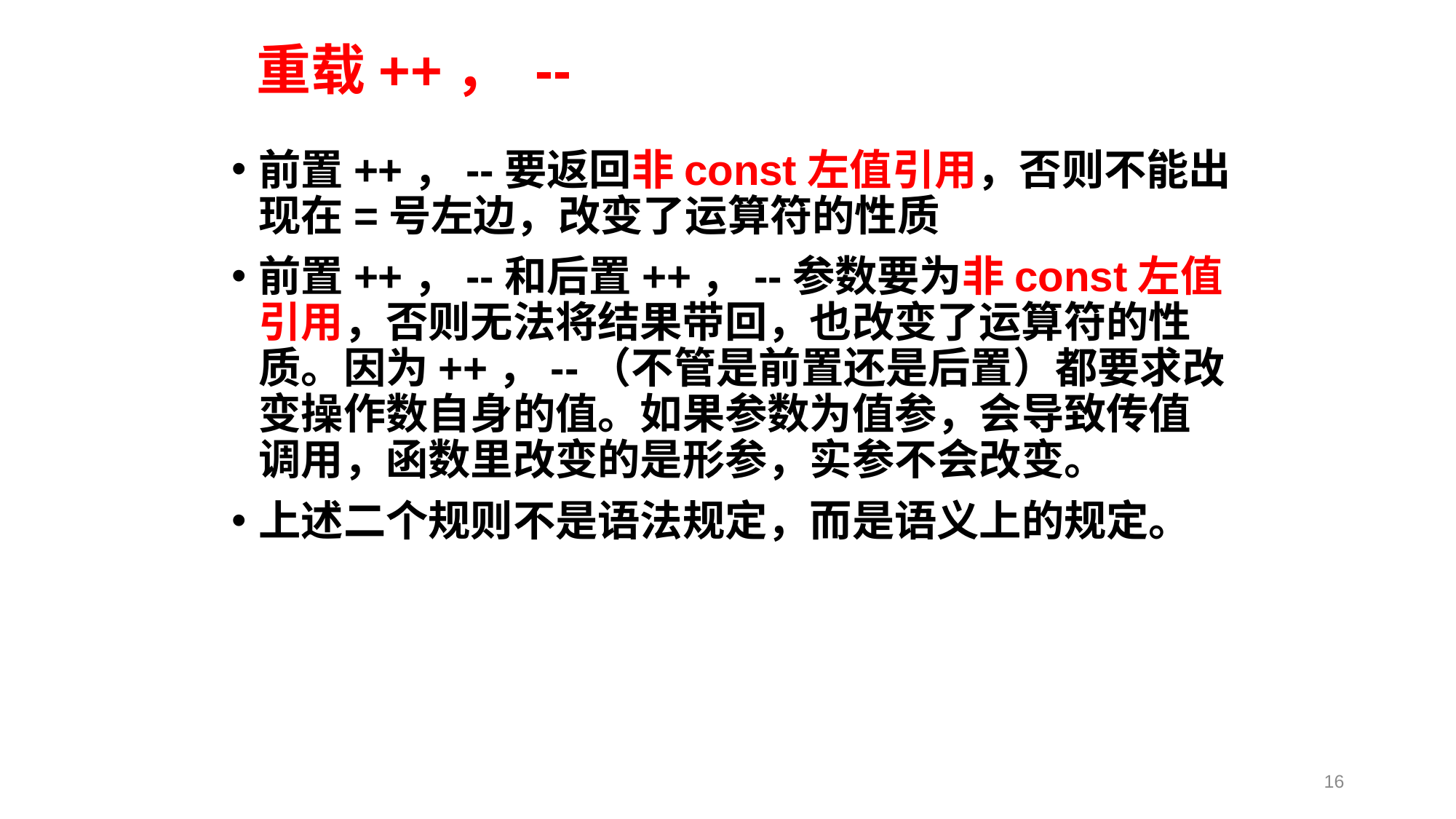

# 重载++， --
前置++，--要返回非const左值引用，否则不能出现在=号左边，改变了运算符的性质
前置++，--和后置++，--参数要为非const左值引用，否则无法将结果带回，也改变了运算符的性质。因为++，--（不管是前置还是后置）都要求改变操作数自身的值。如果参数为值参，会导致传值调用，函数里改变的是形参，实参不会改变。
上述二个规则不是语法规定，而是语义上的规定。

16